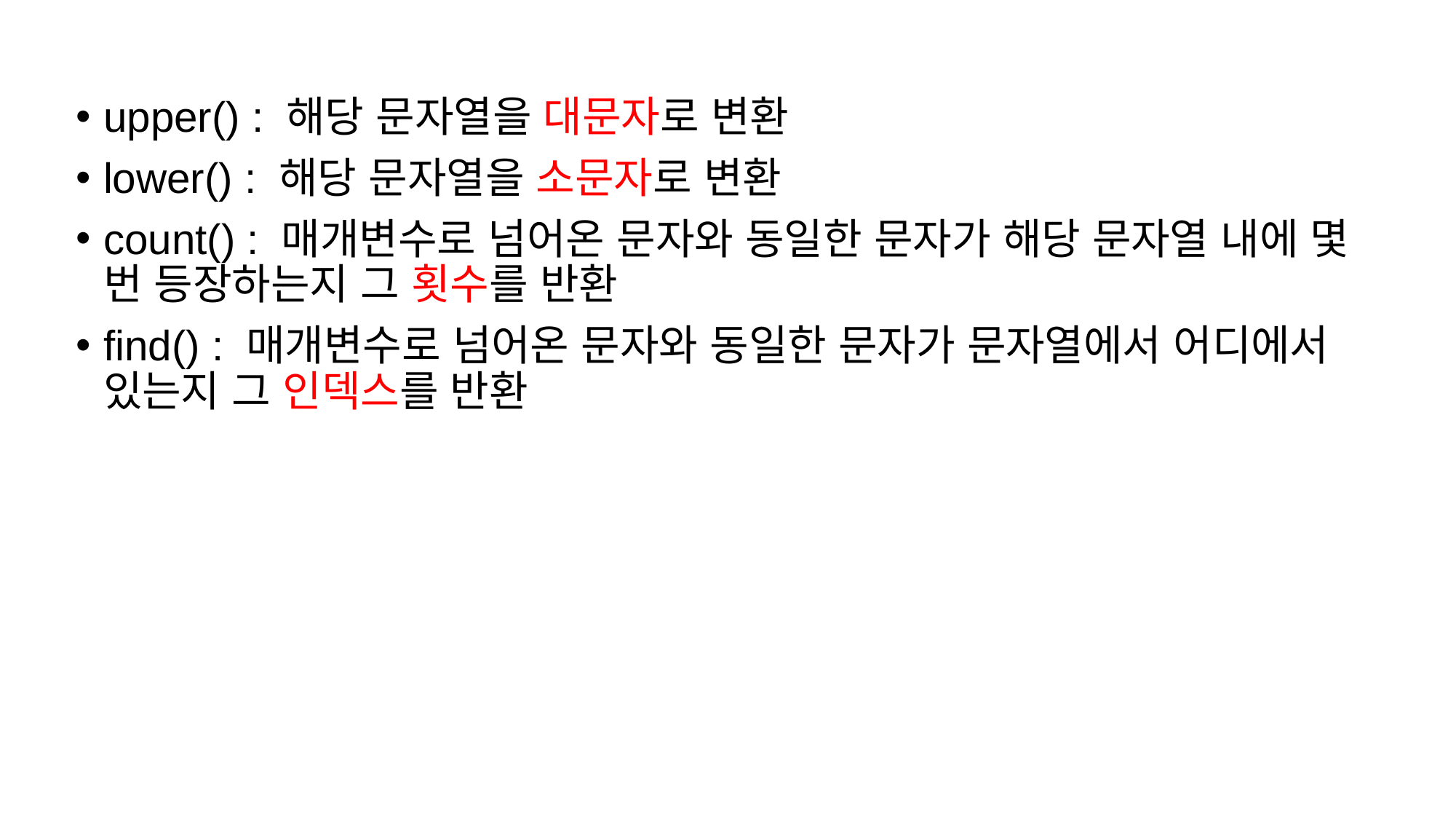

upper() : 해당 문자열을 대문자로 변환
lower() : 해당 문자열을 소문자로 변환
count() : 매개변수로 넘어온 문자와 동일한 문자가 해당 문자열 내에 몇 번 등장하는지 그 횟수를 반환
find() : 매개변수로 넘어온 문자와 동일한 문자가 문자열에서 어디에서 있는지 그 인덱스를 반환